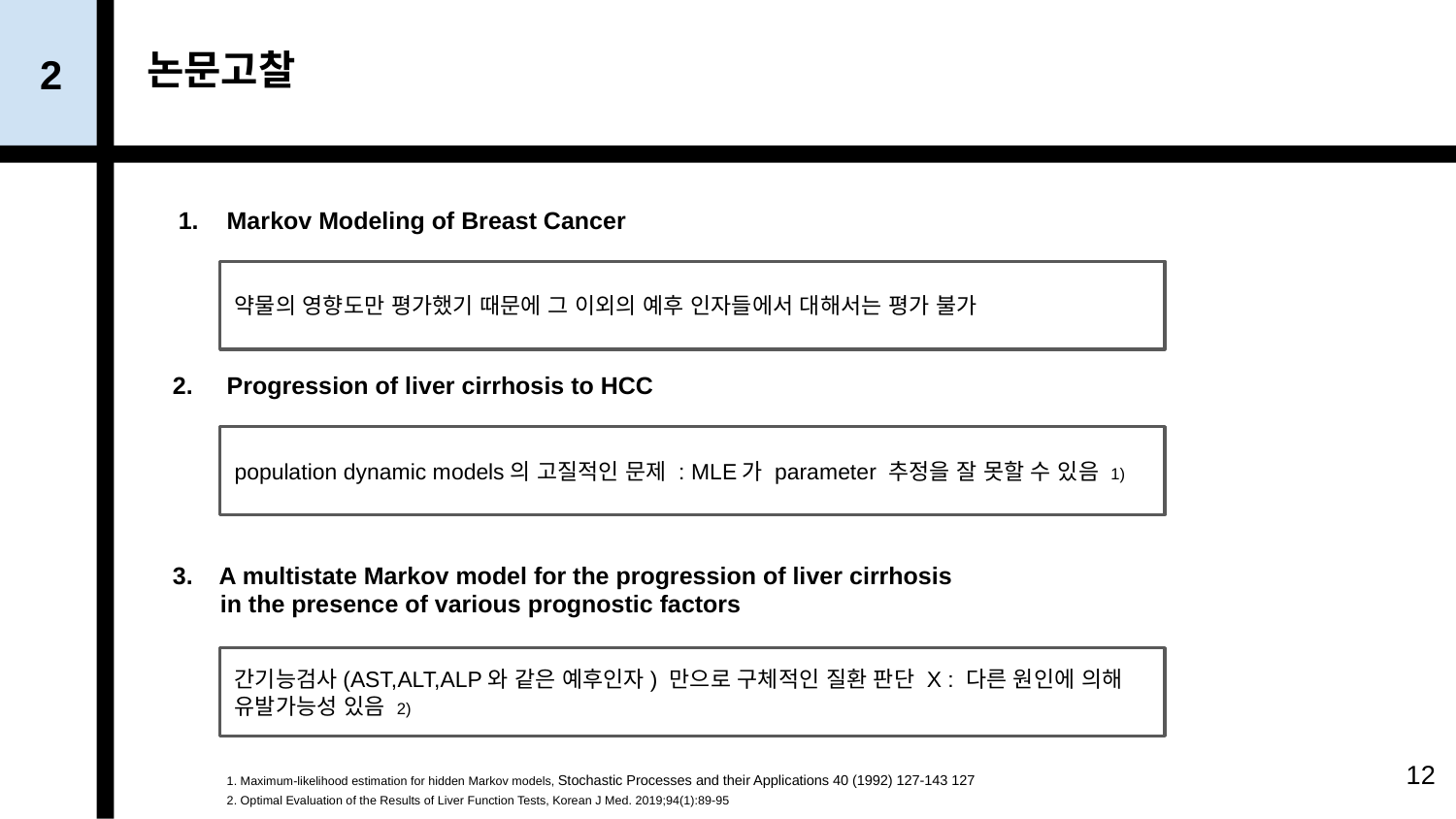

2
# 논문고찰
Markov Modeling of Breast Cancer
약물의 영향도만 평가했기 때문에 그 이외의 예후 인자들에서 대해서는 평가 불가
2.     Progression of liver cirrhosis to HCC
population dynamic models의 고질적인 문제 : MLE가 parameter 추정을 잘 못할 수 있음 1)
3.    A multistate Markov model for the progression of liver cirrhosis
       in the presence of various prognostic factors
간기능검사(AST,ALT,ALP와 같은 예후인자) 만으로 구체적인 질환 판단 X : 다른 원인에 의해 유발가능성 있음 2)
12
1. Maximum-likelihood estimation for hidden Markov models, Stochastic Processes and their Applications 40 (1992) 127-143 127
2. Optimal Evaluation of the Results of Liver Function Tests, Korean J Med. 2019;94(1):89-95